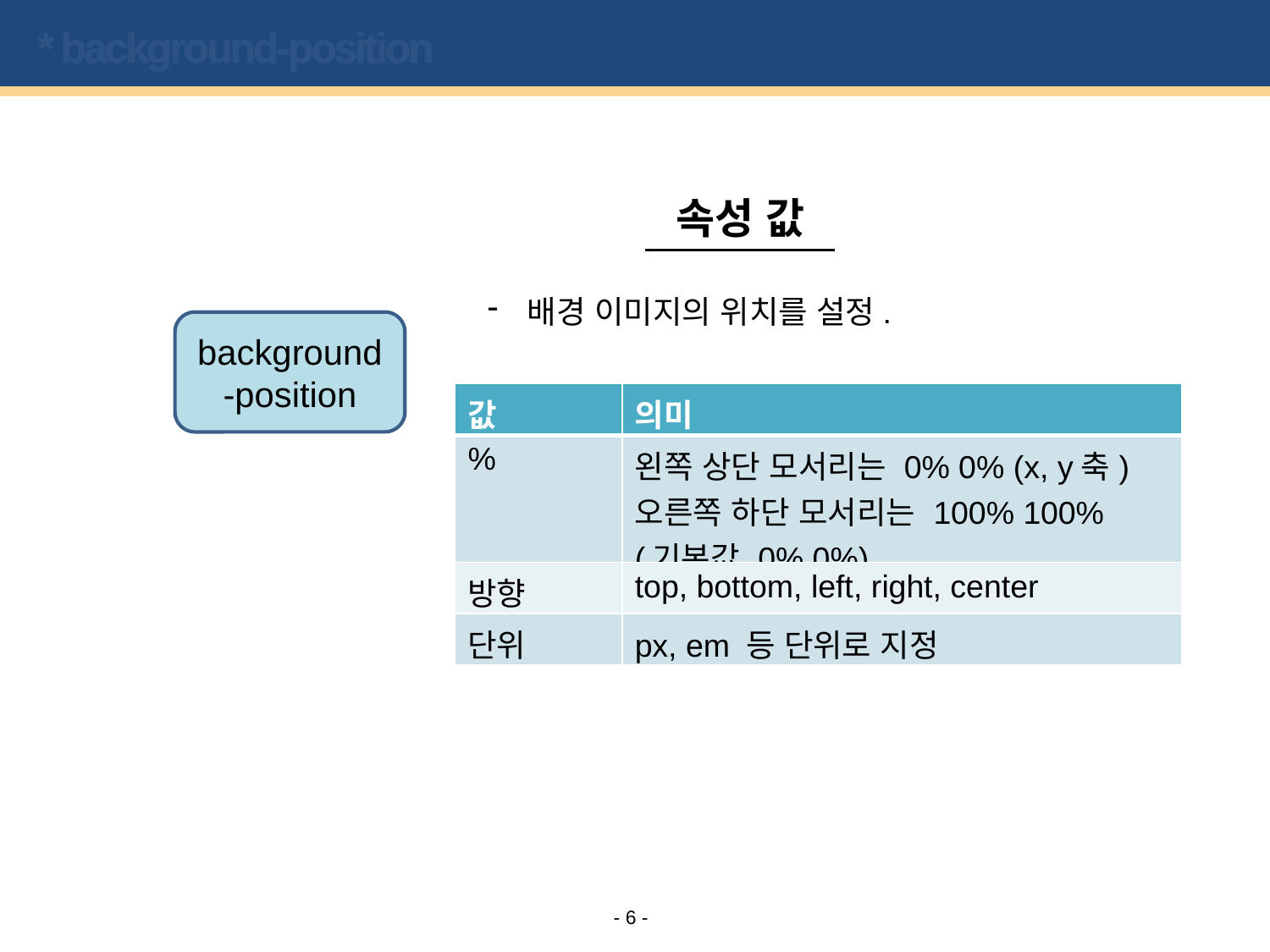

# * background-position
속성 값
배경 이미지의 위치를 설정.
background-position
| 값 | 의미 |
| --- | --- |
| % | 왼쪽 상단 모서리는 0% 0% (x, y축) 오른쪽 하단 모서리는 100% 100% (기본값 0% 0%) |
| 방향 | top, bottom, left, right, center |
| 단위 | px, em 등 단위로 지정 |